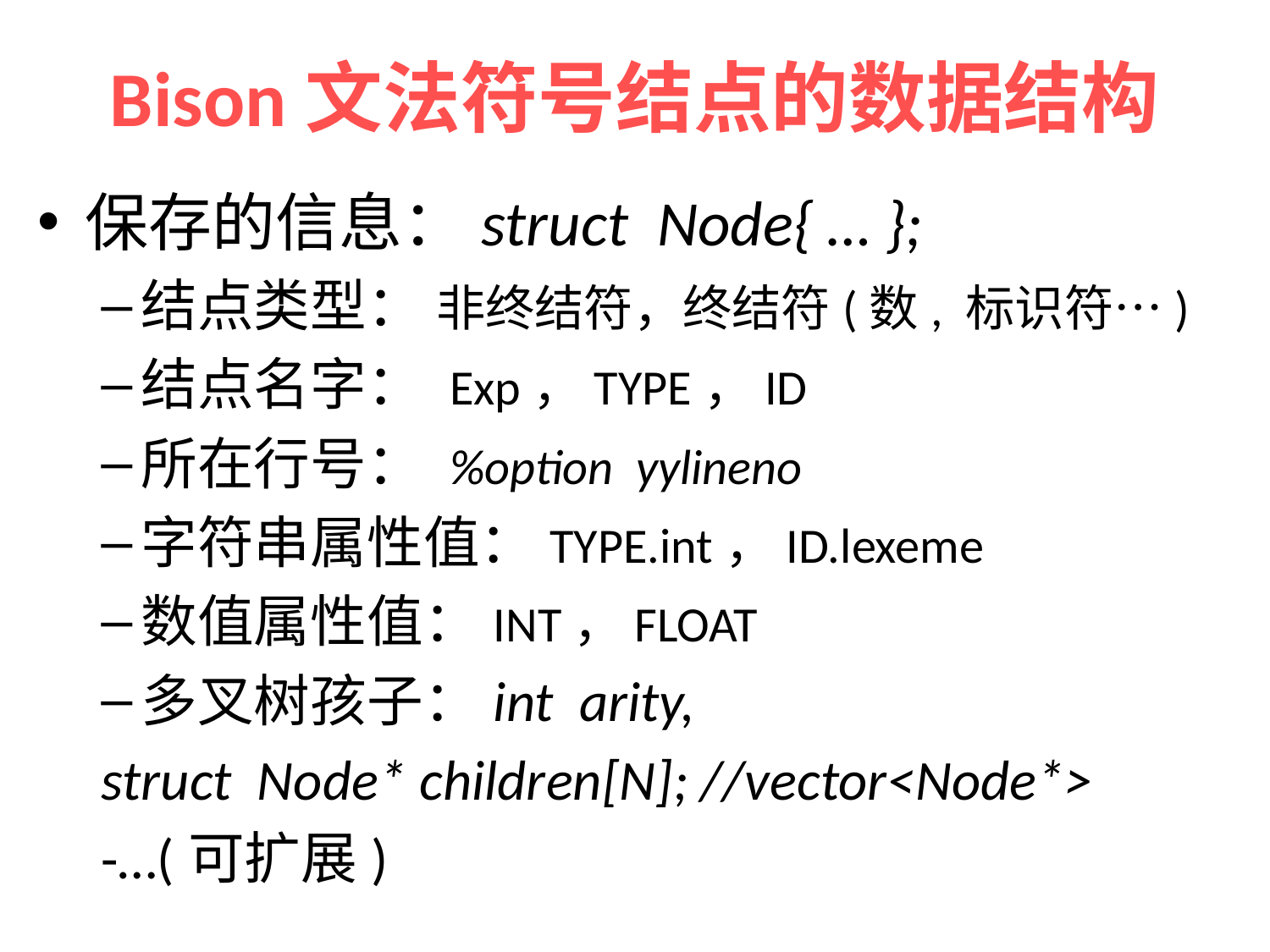

# Bison文法符号结点的数据结构
保存的信息：struct  Node{ … };
结点类型： 非终结符，终结符(数, 标识符…)
结点名字： Exp，TYPE，ID
所在行号： %option  yylineno
字符串属性值：TYPE.int，ID.lexeme
数值属性值：INT，FLOAT
多叉树孩子：int  arity,
struct  Node* children[N]; //vector<Node*>
-…(可扩展)